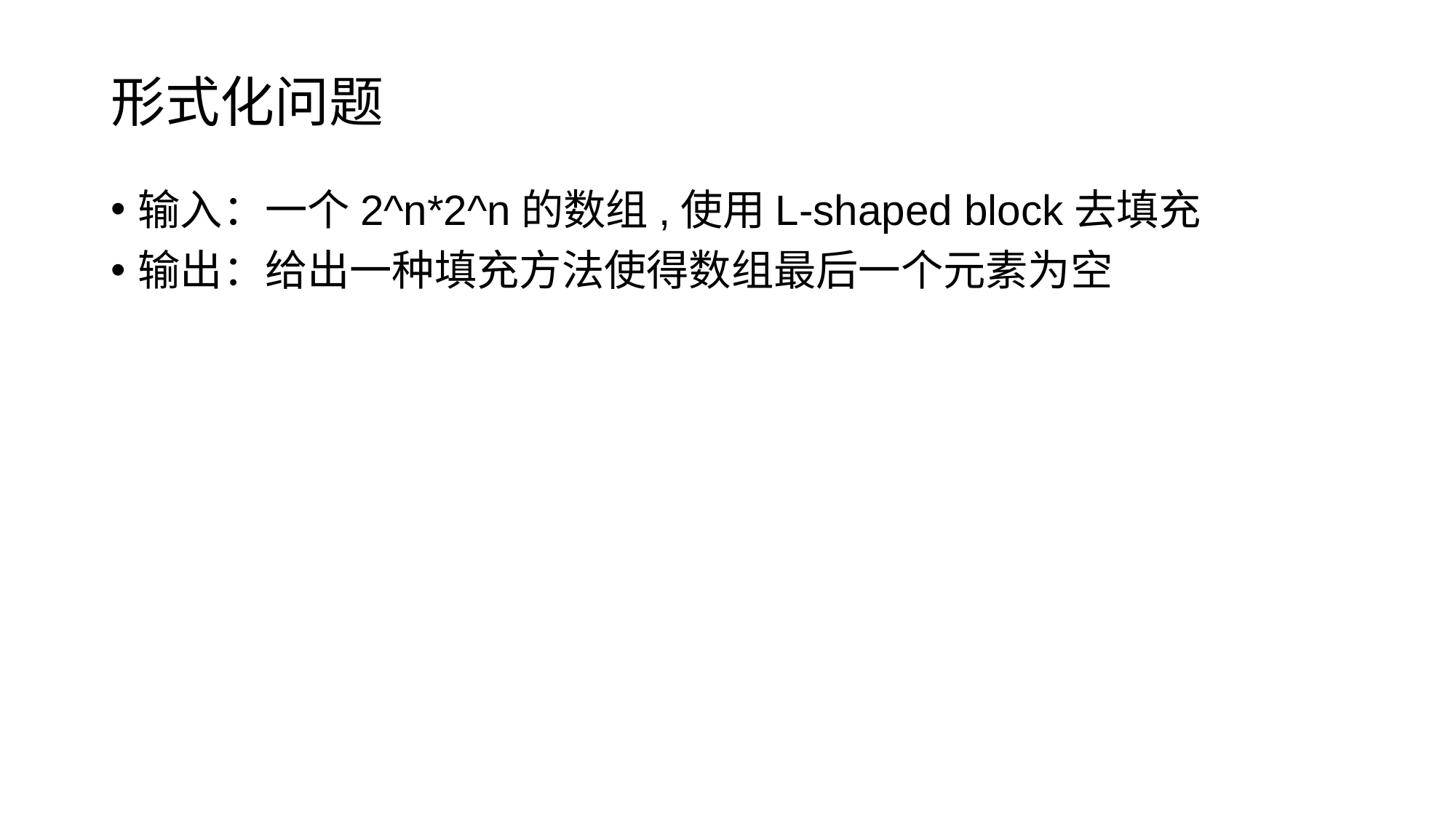

形式化问题
输入：一个2^n*2^n的数组,使用L-shaped block去填充
输出：给出一种填充方法使得数组最后一个元素为空